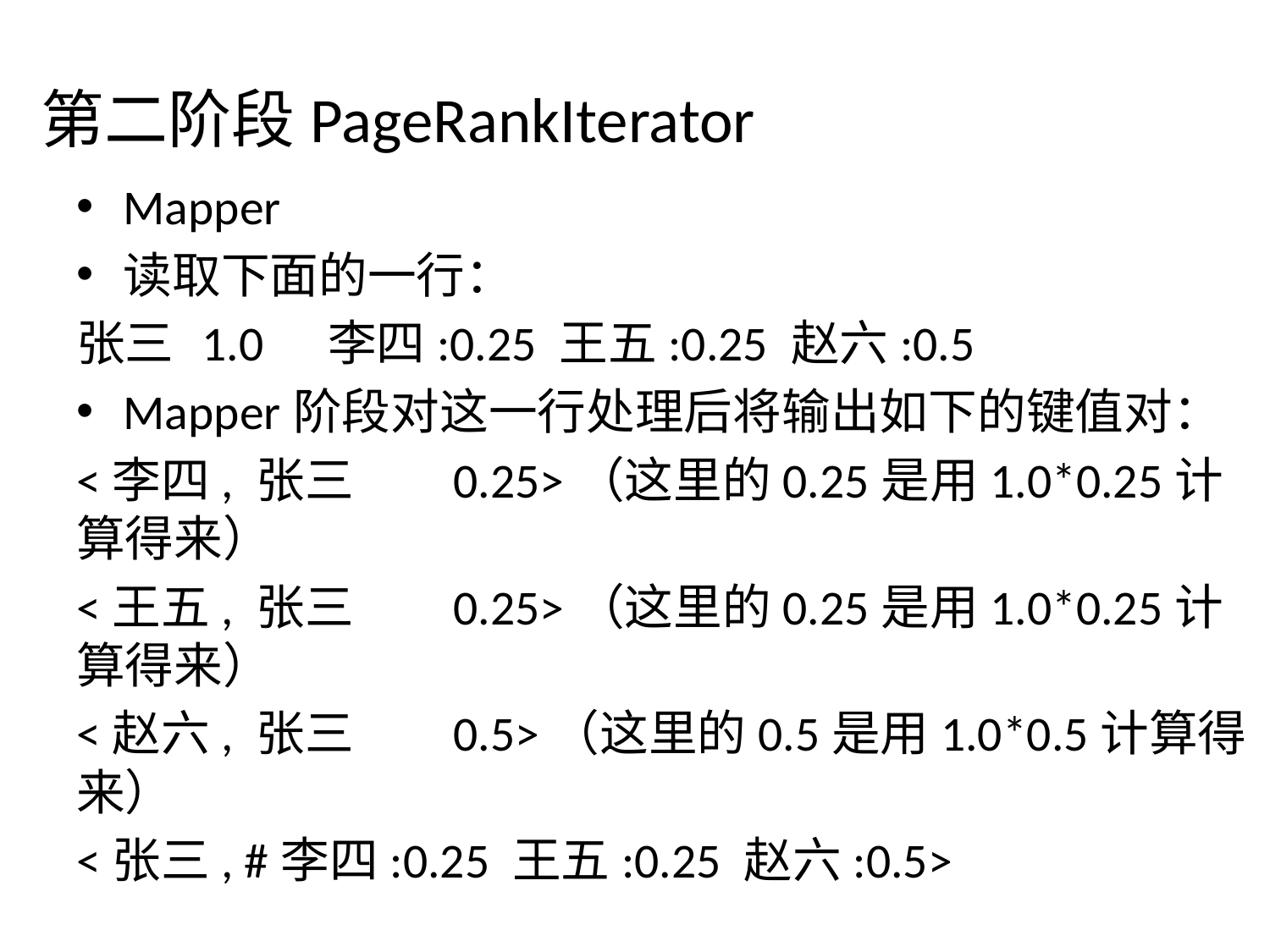

# 第二阶段PageRankIterator
Mapper
读取下面的一行：
张三		1.0			李四:0.25 王五:0.25 赵六:0.5
Mapper阶段对这一行处理后将输出如下的键值对：
<李四, 张三	0.25>（这里的0.25是用1.0*0.25计算得来）
<王五, 张三	0.25>（这里的0.25是用1.0*0.25计算得来）
<赵六, 张三	0.5>（这里的0.5是用1.0*0.5计算得来）
<张三, #李四:0.25 王五:0.25 赵六:0.5>